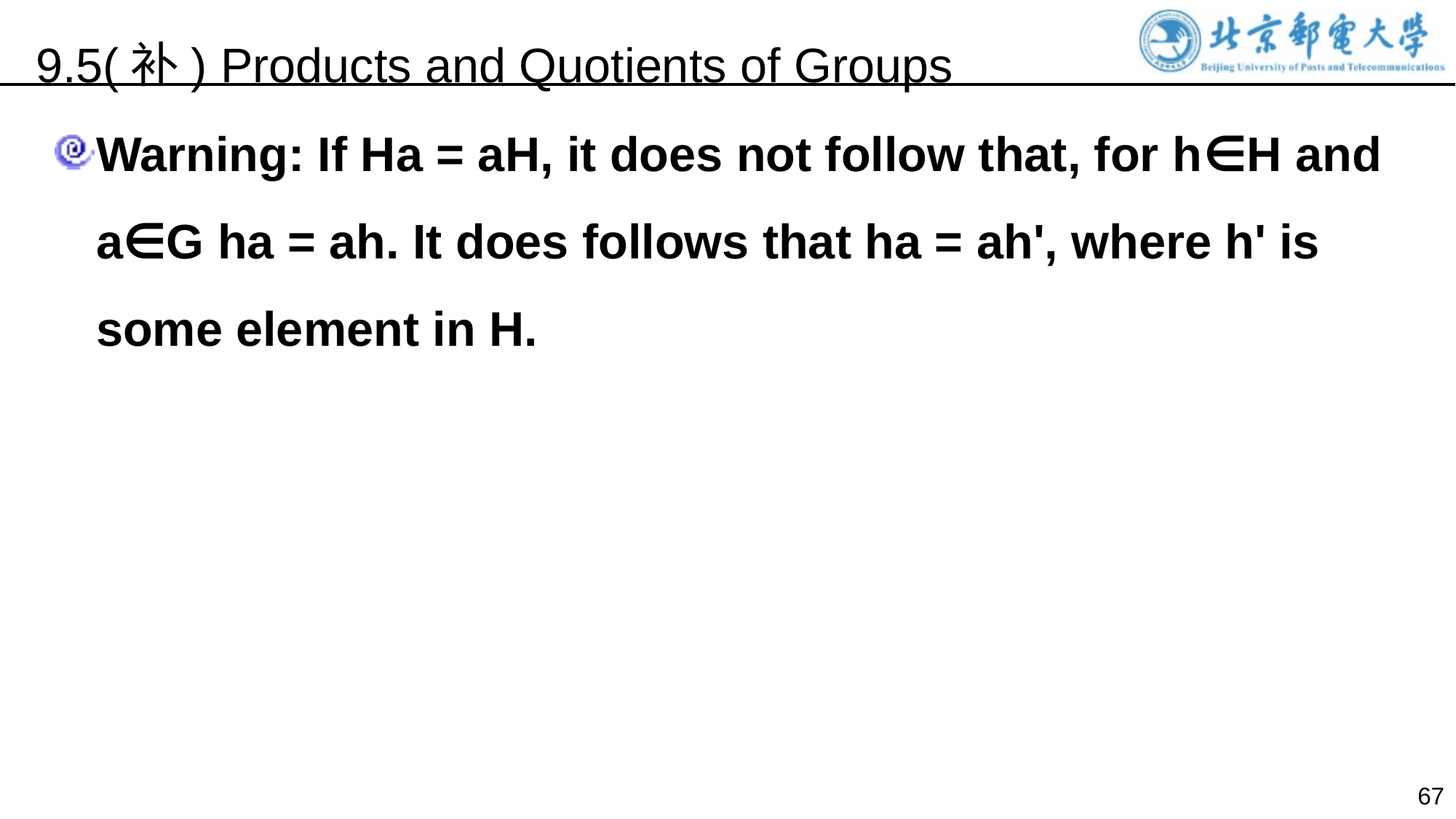

9.5(补) Products and Quotients of Groups
Warning: If Ha = aH, it does not follow that, for h∈H and a∈G ha = ah. It does follows that ha = ah', where h' is some element in H.